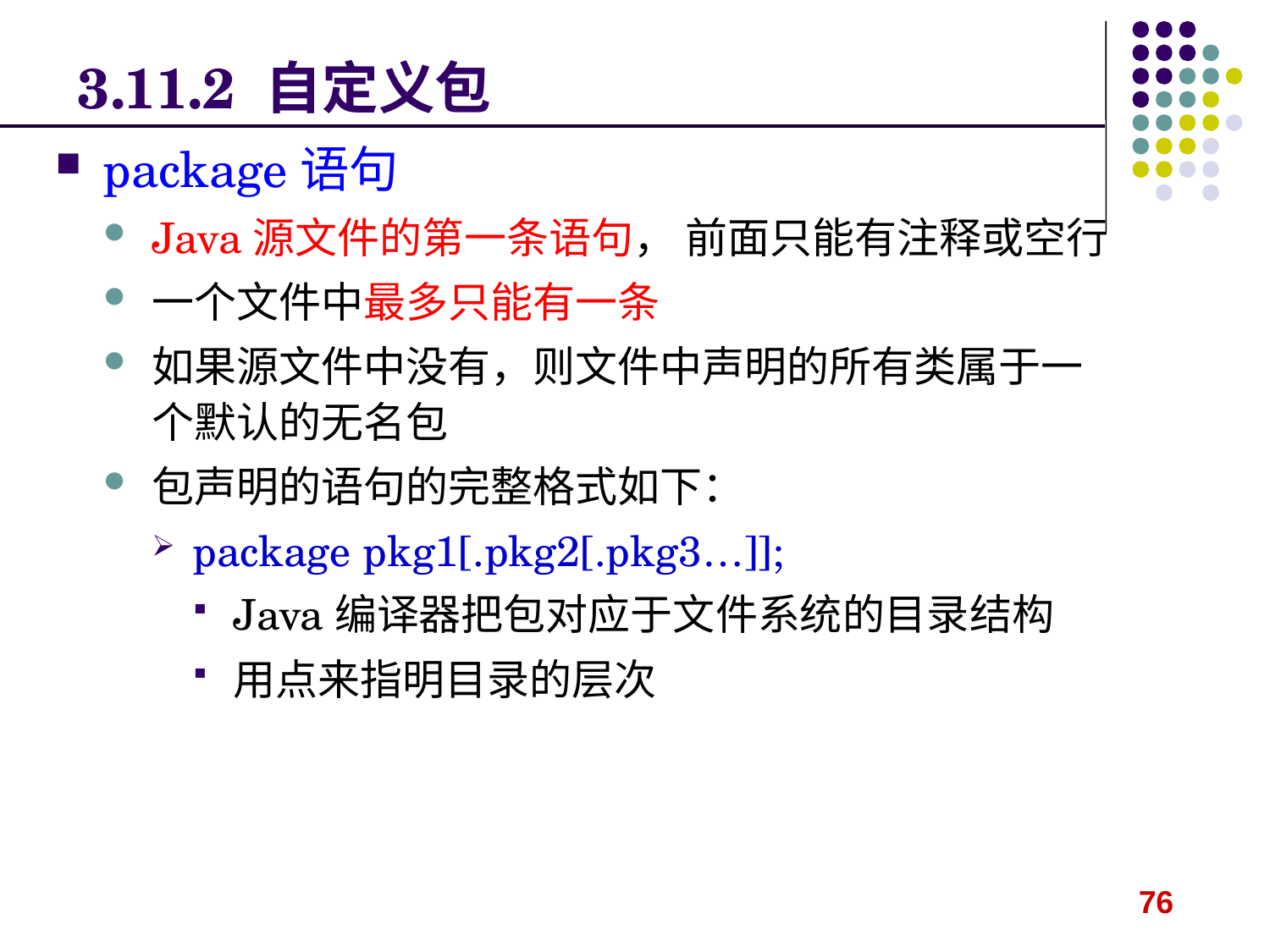

# 3.11.2 自定义包
package语句
Java源文件的第一条语句， 前面只能有注释或空行
一个文件中最多只能有一条
如果源文件中没有，则文件中声明的所有类属于一个默认的无名包
包声明的语句的完整格式如下：
package pkg1[.pkg2[.pkg3…]];
Java编译器把包对应于文件系统的目录结构
用点来指明目录的层次